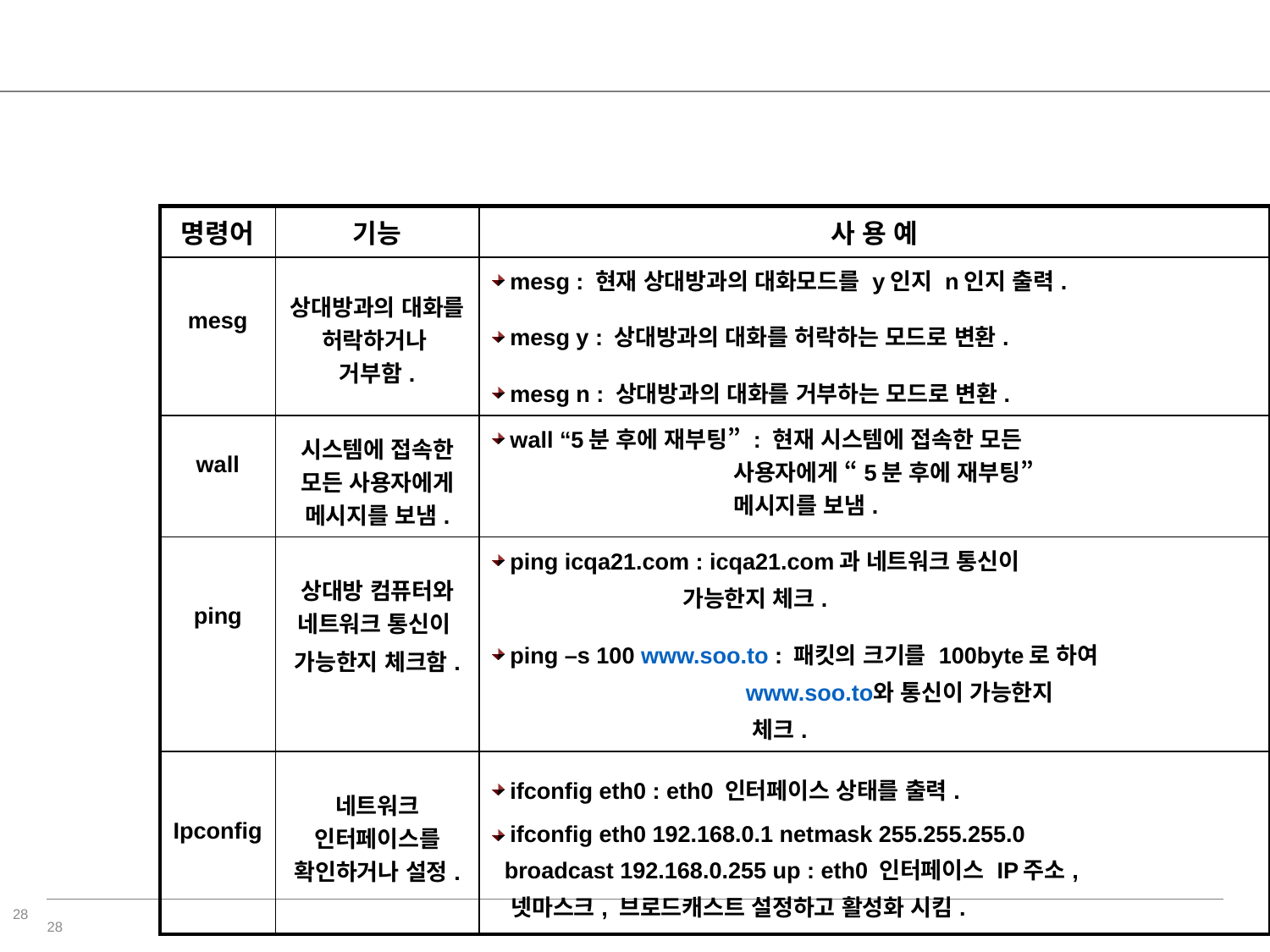

#
| 명령어 | 기능 | 사 용 예 |
| --- | --- | --- |
| mesg | 상대방과의 대화를 허락하거나 거부함. | mesg : 현재 상대방과의 대화모드를 y인지 n인지 출력. mesg y : 상대방과의 대화를 허락하는 모드로 변환. mesg n : 상대방과의 대화를 거부하는 모드로 변환. |
| wall | 시스템에 접속한 모든 사용자에게 메시지를 보냄. | wall “5분 후에 재부팅” : 현재 시스템에 접속한 모든 사용자에게 “5분 후에 재부팅” 메시지를 보냄. |
| ping | 상대방 컴퓨터와 네트워크 통신이 가능한지 체크함. | ping icqa21.com : icqa21.com과 네트워크 통신이 가능한지 체크. ping –s 100 www.soo.to : 패킷의 크기를 100byte로 하여 www.soo.to와 통신이 가능한지 체크. |
| Ipconfig | 네트워크 인터페이스를 확인하거나 설정. | ifconfig eth0 : eth0 인터페이스 상태를 출력. ifconfig eth0 192.168.0.1 netmask 255.255.255.0 broadcast 192.168.0.255 up : eth0 인터페이스 IP주소, 넷마스크, 브로드캐스트 설정하고 활성화 시킴. |
28